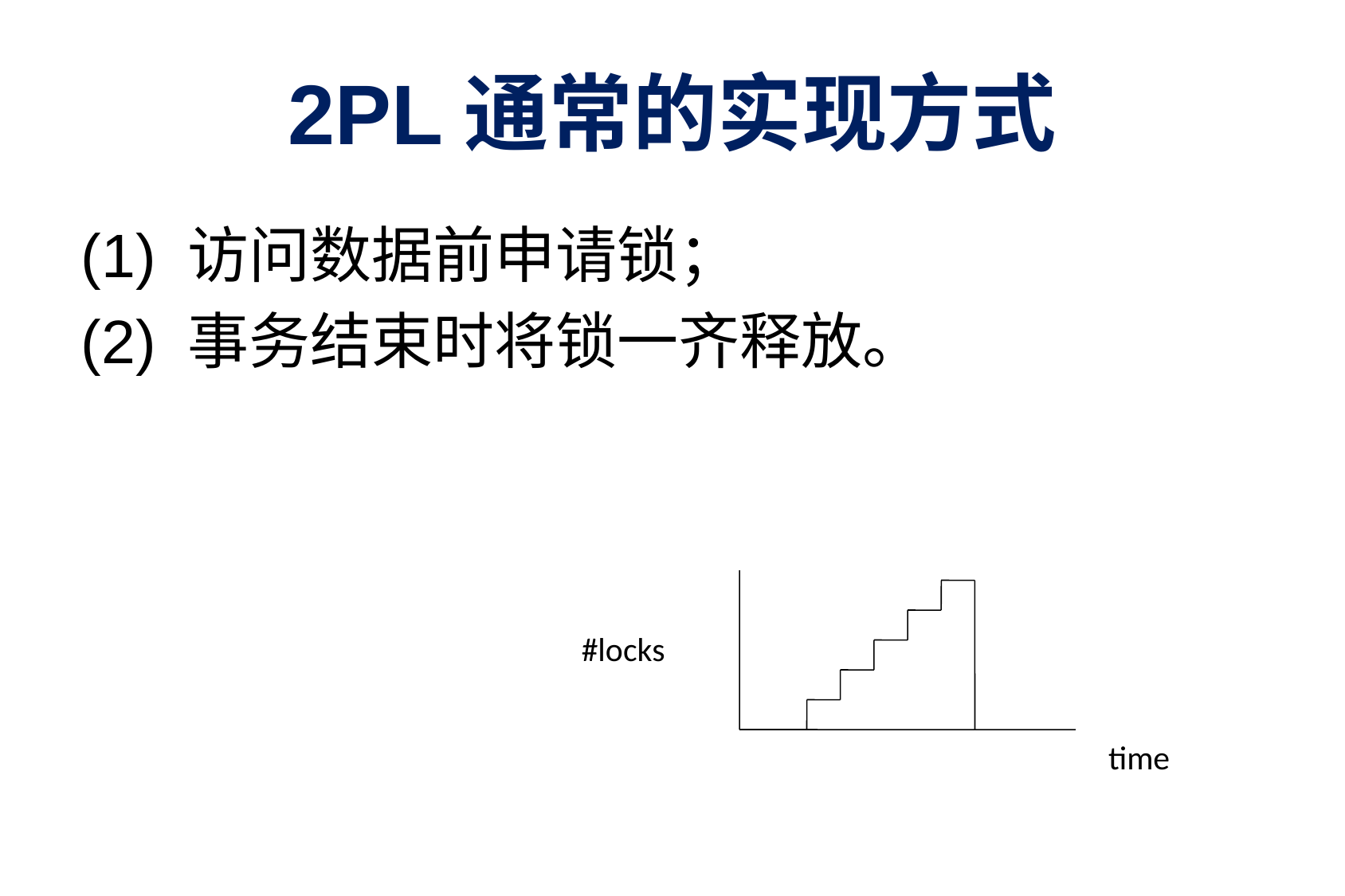

# 2PL通常的实现方式
(1) 访问数据前申请锁；
(2) 事务结束时将锁一齐释放。

#locks

time